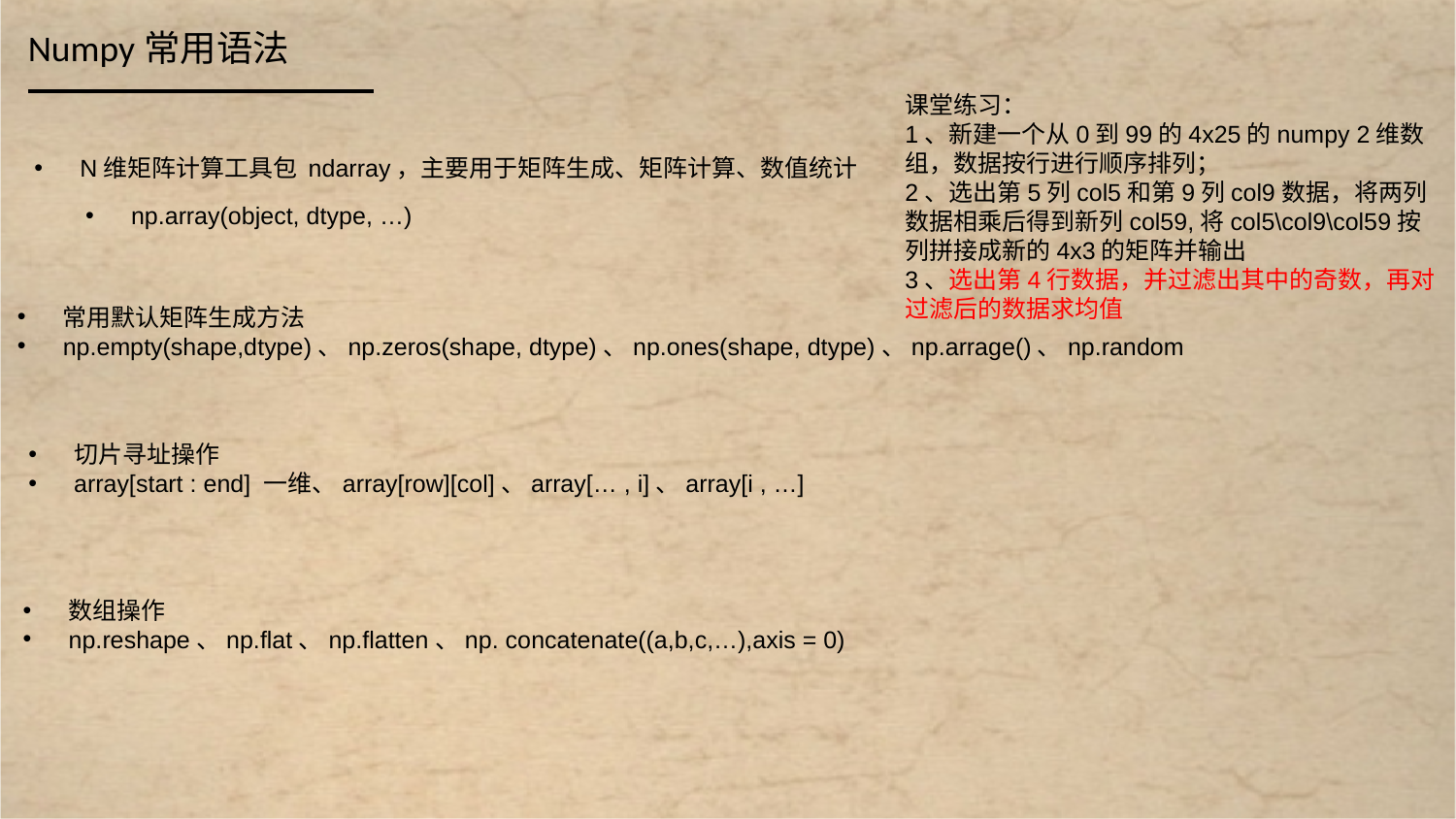

Numpy常用语法
课堂练习：
1、新建一个从0到99的4x25的numpy 2维数组，数据按行进行顺序排列；
2、选出第5列col5和第9列col9数据，将两列数据相乘后得到新列col59,将col5\col9\col59按列拼接成新的4x3的矩阵并输出
3、选出第4行数据，并过滤出其中的奇数，再对过滤后的数据求均值
N维矩阵计算工具包 ndarray，主要用于矩阵生成、矩阵计算、数值统计
np.array(object, dtype, …)
常用默认矩阵生成方法
np.empty(shape,dtype)、np.zeros(shape, dtype)、np.ones(shape, dtype)、np.arrage()、np.random
切片寻址操作
array[start : end] 一维、array[row][col]、array[… , i]、array[i , …]
数组操作
np.reshape、np.flat、np.flatten、np. concatenate((a,b,c,…),axis = 0)